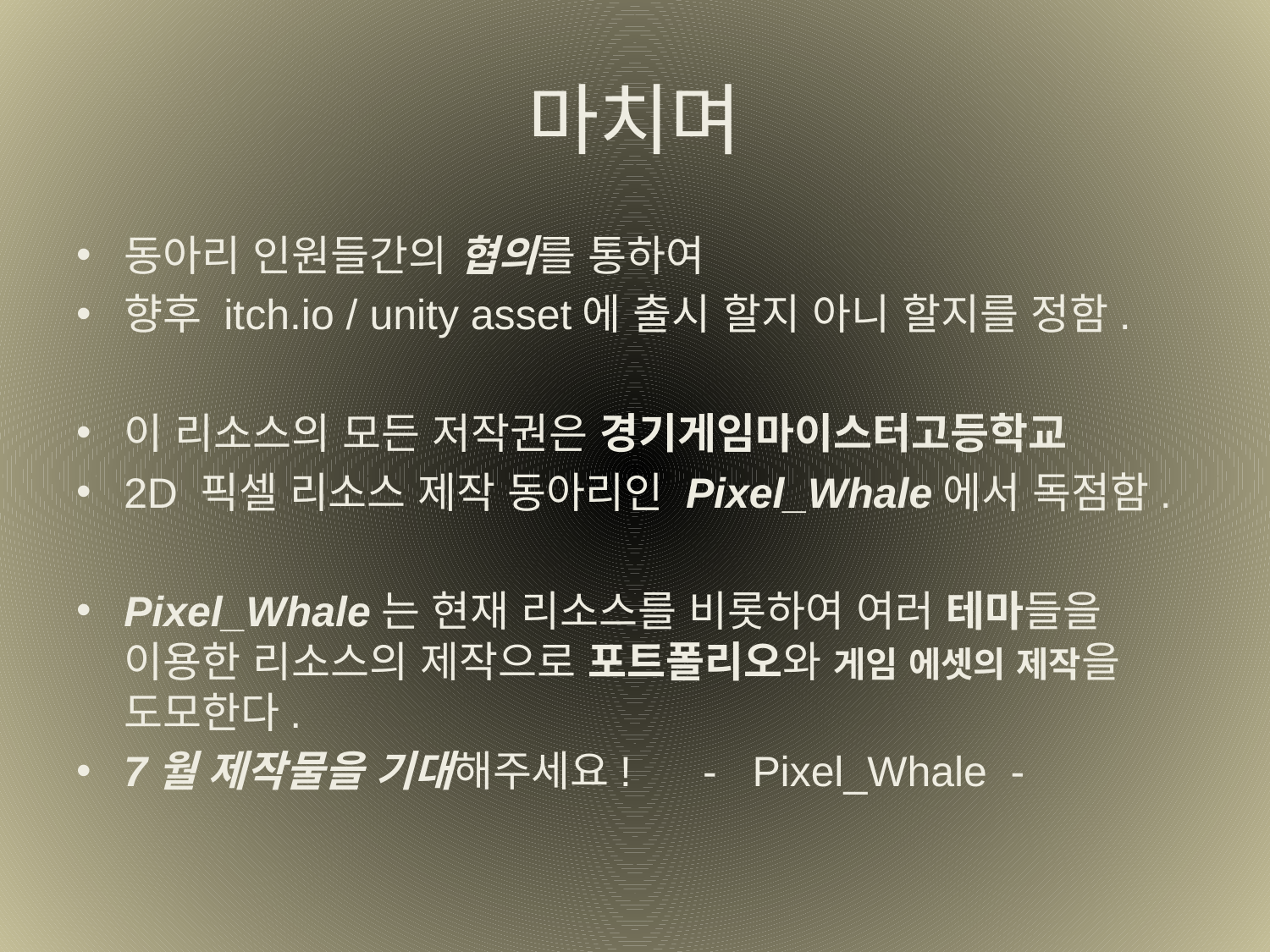

# 마치며
동아리 인원들간의 협의를 통하여
향후 itch.io / unity asset에 출시 할지 아니 할지를 정함.

이 리소스의 모든 저작권은 경기게임마이스터고등학교
2D 픽셀 리소스 제작 동아리인 Pixel_Whale에서 독점함.

Pixel_Whale는 현재 리소스를 비롯하여 여러 테마들을 이용한 리소스의 제작으로 포트폴리오와 게임 에셋의 제작을 도모한다.
7월 제작물을 기대해주세요!      -   Pixel_Whale  -